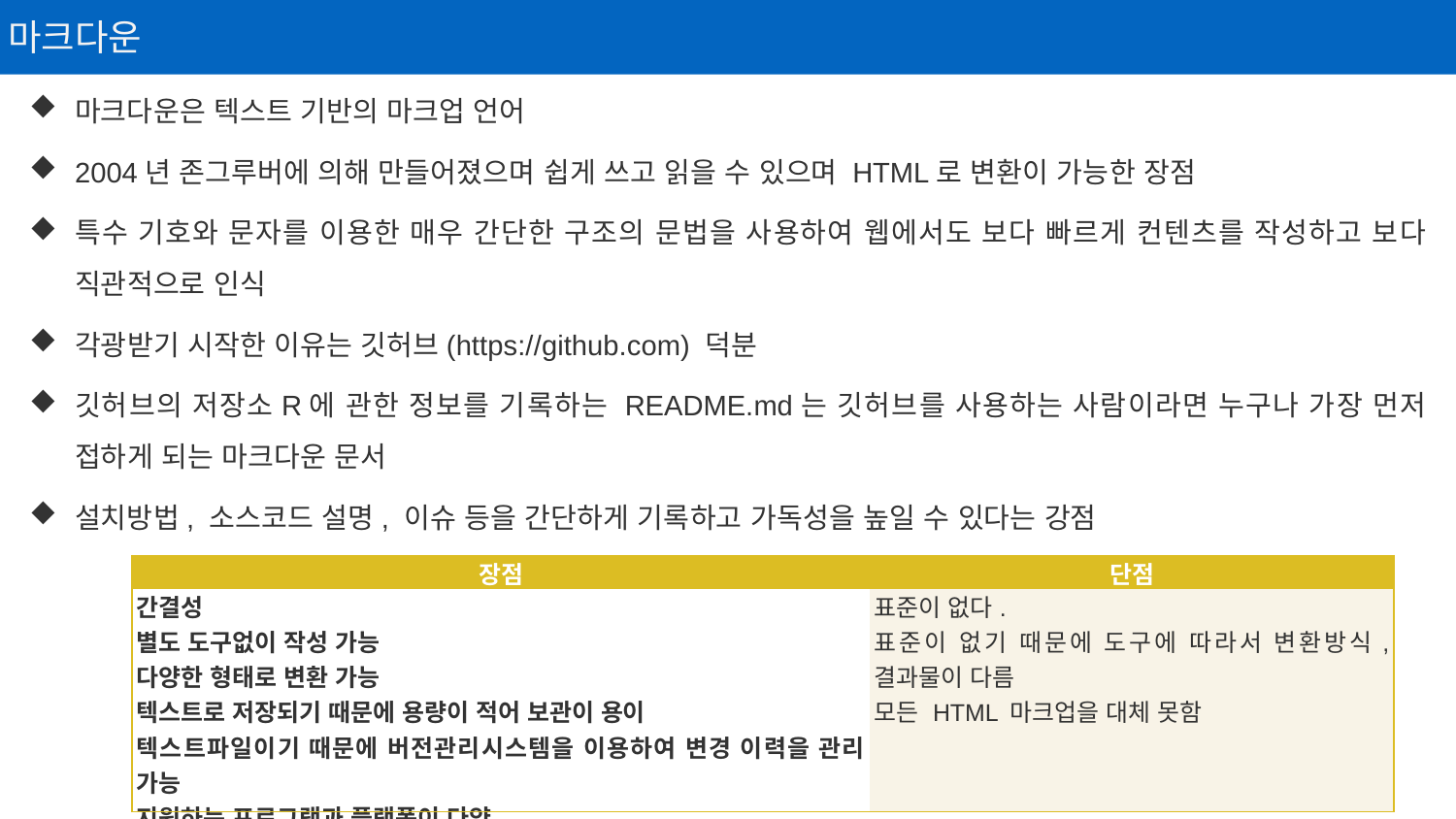

마크다운

마크다운은 텍스트 기반의 마크업 언어
2004년 존그루버에 의해 만들어졌으며 쉽게 쓰고 읽을 수 있으며 HTML로 변환이 가능한 장점
특수 기호와 문자를 이용한 매우 간단한 구조의 문법을 사용하여 웹에서도 보다 빠르게 컨텐츠를 작성하고 보다 직관적으로 인식
각광받기 시작한 이유는 깃허브(https://github.com) 덕분
깃허브의 저장소R에 관한 정보를 기록하는 README.md는 깃허브를 사용하는 사람이라면 누구나 가장 먼저 접하게 되는 마크다운 문서
설치방법, 소스코드 설명, 이슈 등을 간단하게 기록하고 가독성을 높일 수 있다는 강점
| 장점 | 단점 |
| --- | --- |
| 간결성 별도 도구없이 작성 가능 다양한 형태로 변환 가능 텍스트로 저장되기 때문에 용량이 적어 보관이 용이 텍스트파일이기 때문에 버전관리시스템을 이용하여 변경 이력을 관리 가능 지원하는 프로그램과 플랫폼이 다양 | 표준이 없다. 표준이 없기 때문에 도구에 따라서 변환방식, 결과물이 다름 모든 HTML 마크업을 대체 못함 |